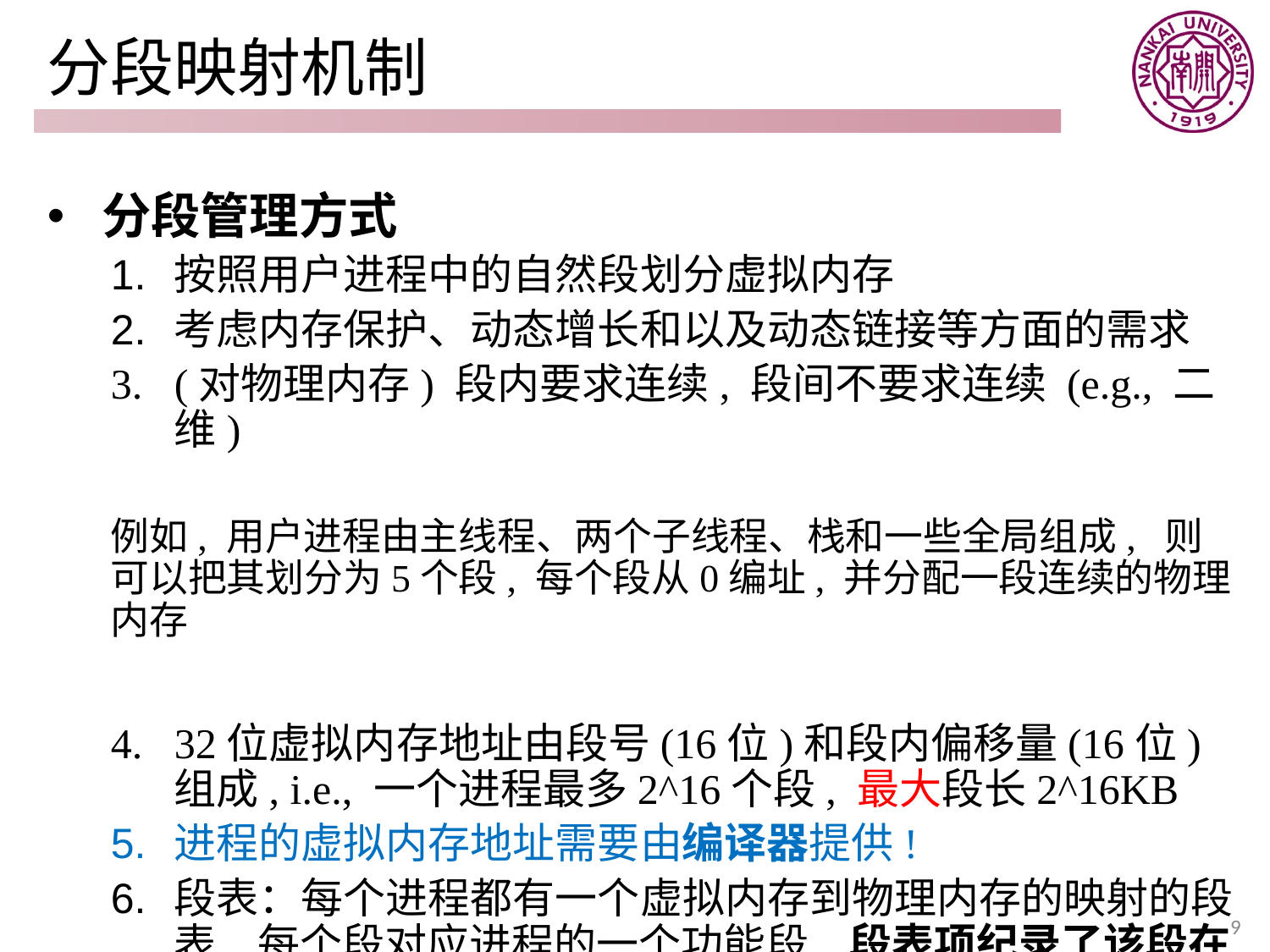

# 分段映射机制
 分段管理方式
按照用户进程中的自然段划分虚拟内存
考虑内存保护、动态增长和以及动态链接等方面的需求
(对物理内存) 段内要求连续, 段间不要求连续 (e.g., 二维)

例如, 用户进程由主线程、两个子线程、栈和一些全局组成,  则可以把其划分为5个段, 每个段从0编址, 并分配一段连续的物理内存

32位虚拟内存地址由段号(16位)和段内偏移量(16位) 组成, i.e., 一个进程最多2^16个段, 最大段长2^16KB
进程的虚拟内存地址需要由编译器提供!
段表：每个进程都有一个虚拟内存到物理内存的映射的段表, 每个段对应进程的一个功能段, 段表项纪录了该段在内存的起始位置以及长度
9